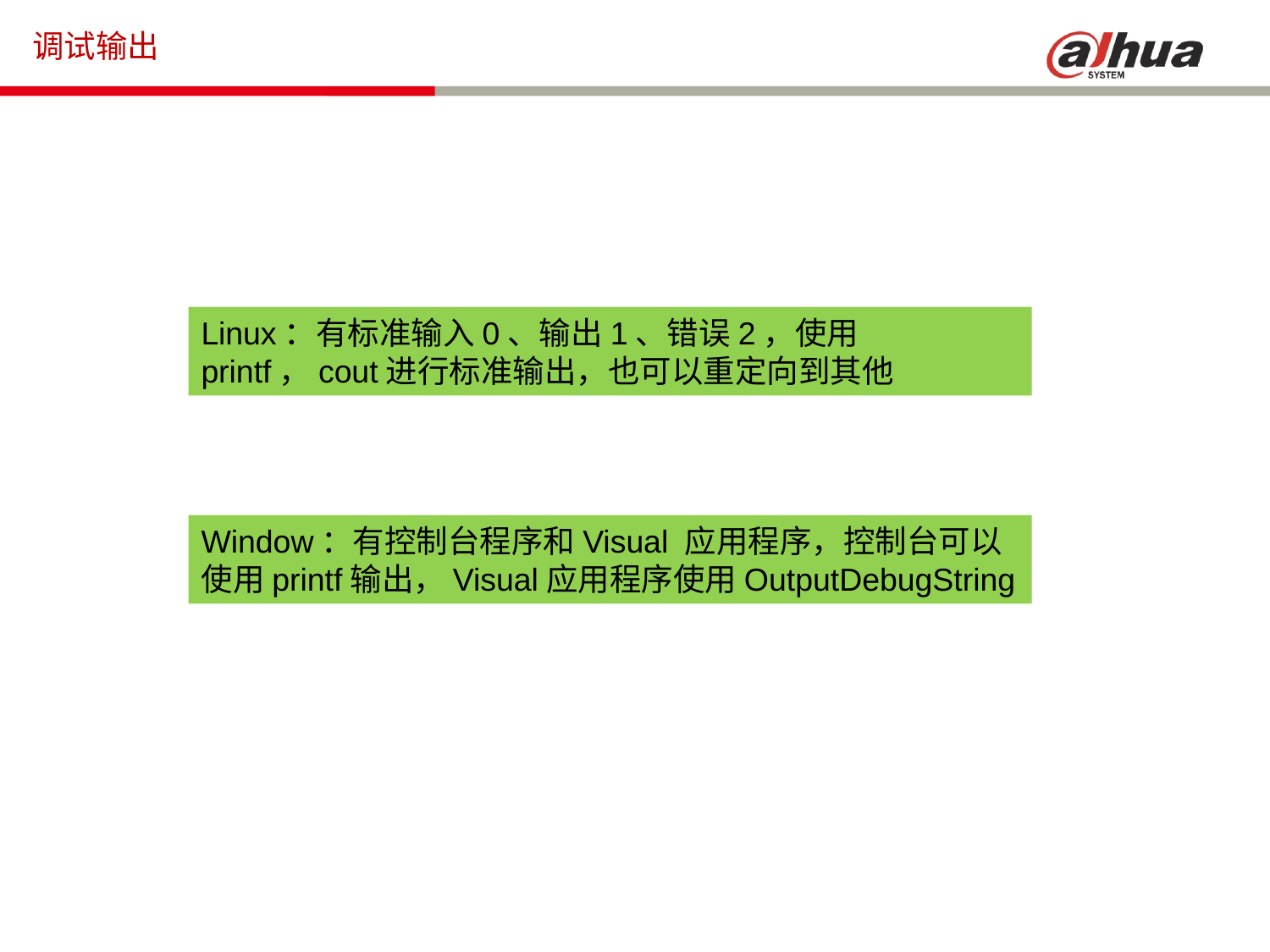

调试输出

Linux：有标准输入0、输出1、错误2，使用printf，cout进行标准输出，也可以重定向到其他
Window：有控制台程序和Visual 应用程序，控制台可以使用printf输出，Visual应用程序使用OutputDebugString